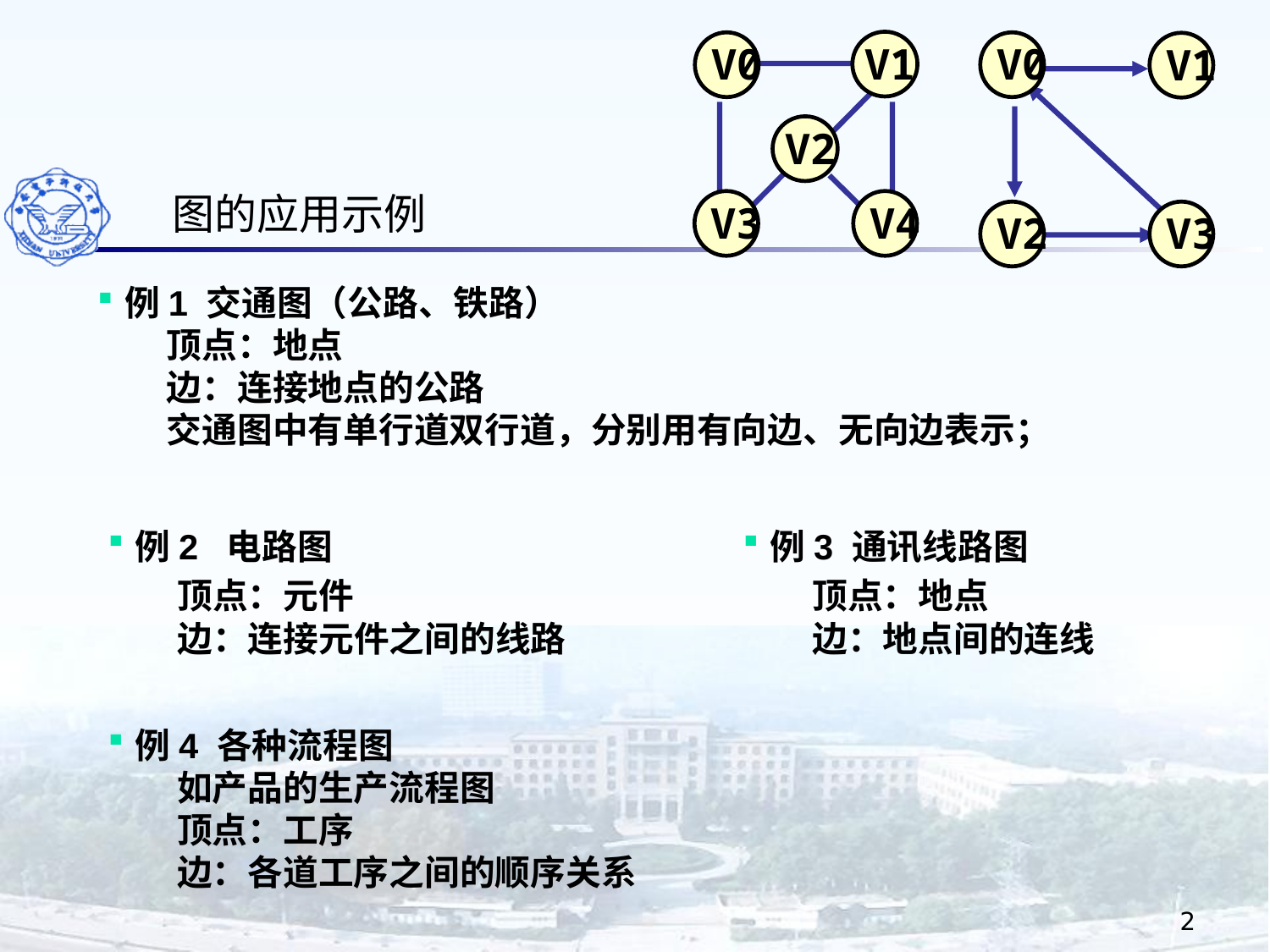

图的应用示例
 V0

 V1

 V2

 V3

 V4

 V0

 V1

 V2

 V3

例1 交通图（公路、铁路）
顶点：地点
边：连接地点的公路
交通图中有单行道双行道，分别用有向边、无向边表示；
例2  电路图
顶点：元件
边：连接元件之间的线路
例3 通讯线路图
顶点：地点
边：地点间的连线
例4 各种流程图
如产品的生产流程图
顶点：工序
边：各道工序之间的顺序关系
2